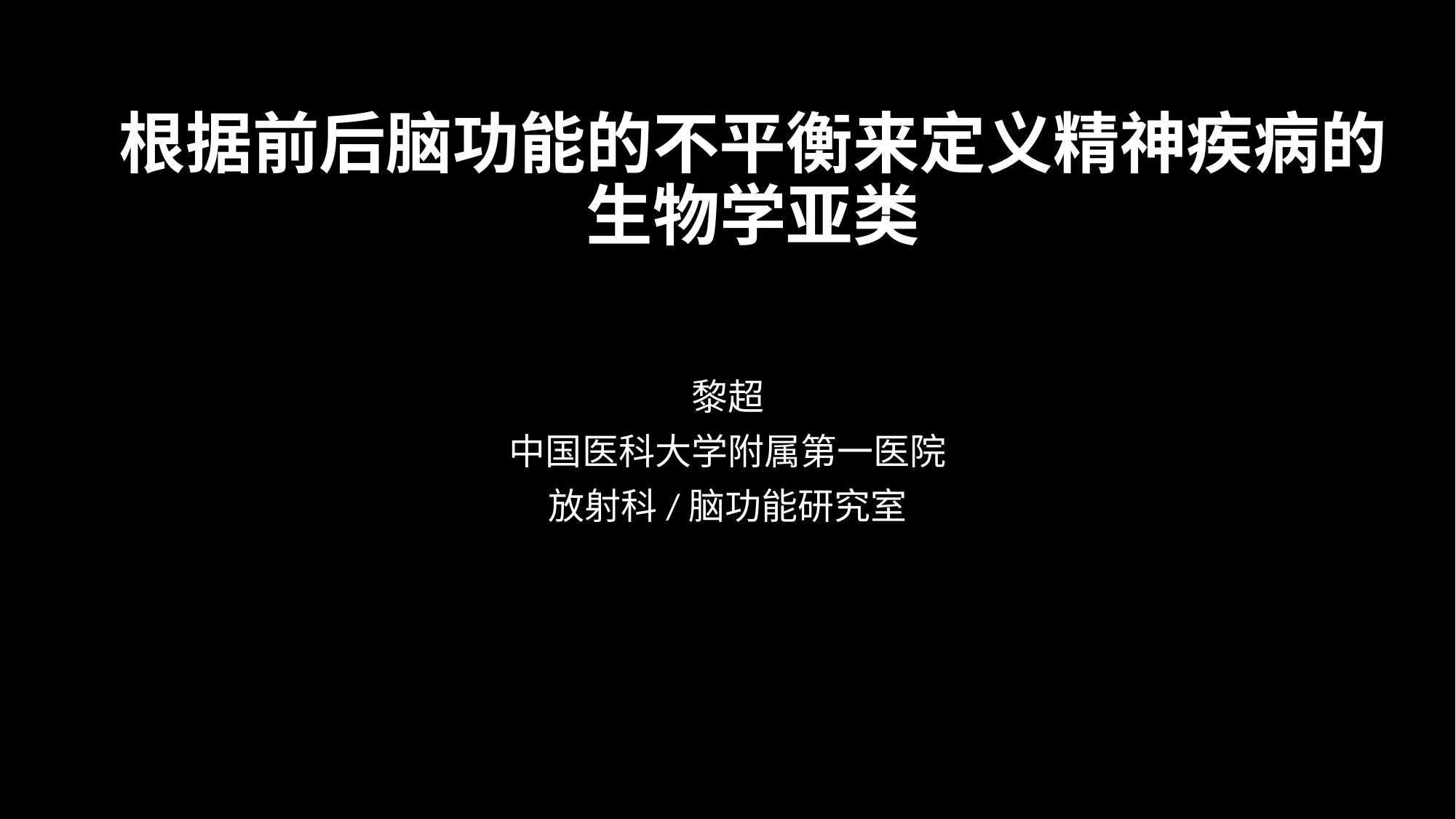

# 根据前后脑功能的不平衡来定义精神疾病的生物学亚类
黎超
中国医科大学附属第一医院
放射科/脑功能研究室